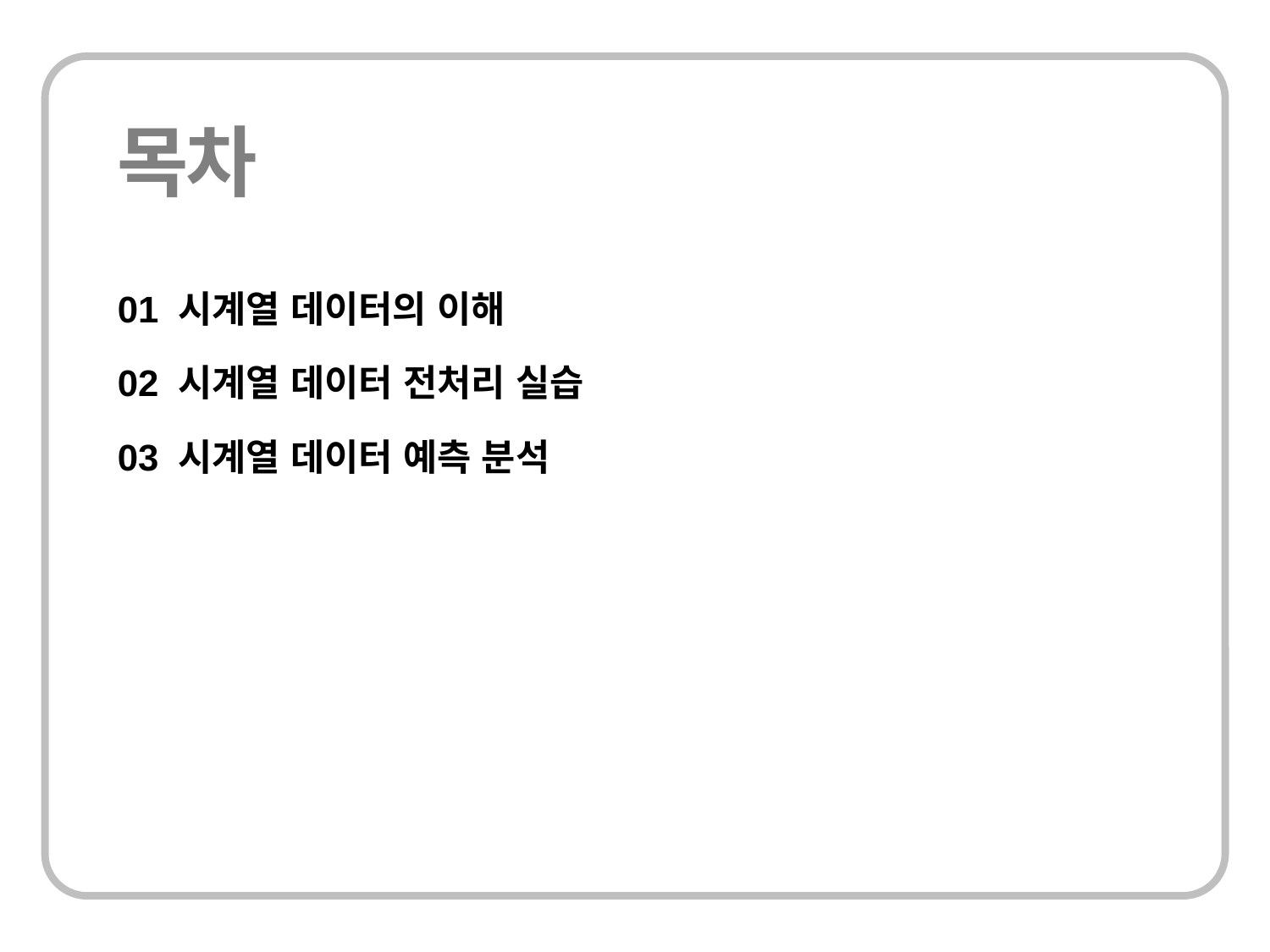

01 시계열 데이터의 이해
02 시계열 데이터 전처리 실습
03 시계열 데이터 예측 분석